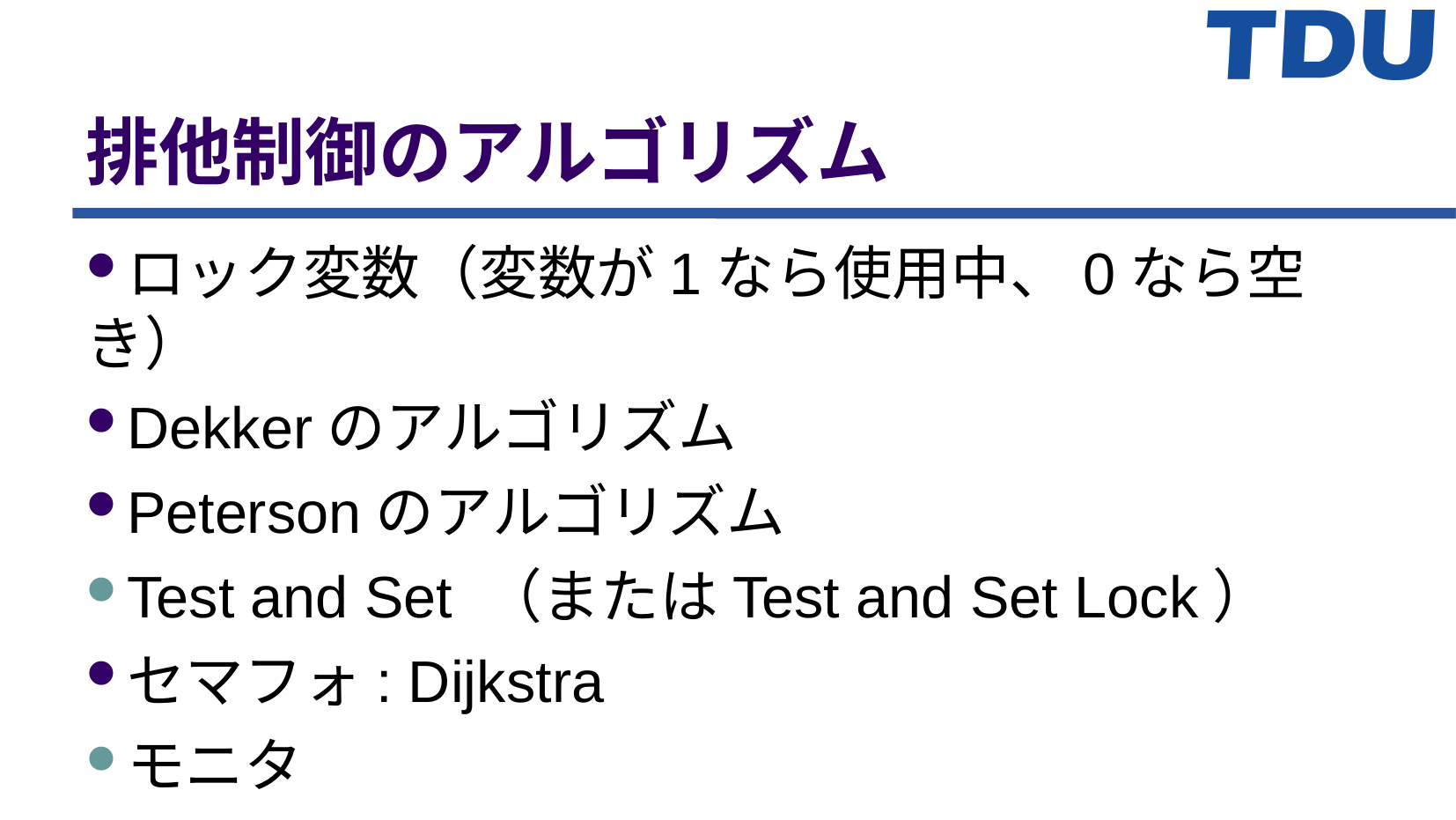

排他制御のアルゴリズム
ロック変数（変数が1なら使用中、0なら空き）
Dekkerのアルゴリズム
Petersonのアルゴリズム
Test and Set （またはTest and Set Lock）
セマフォ: Dijkstra
モニタ